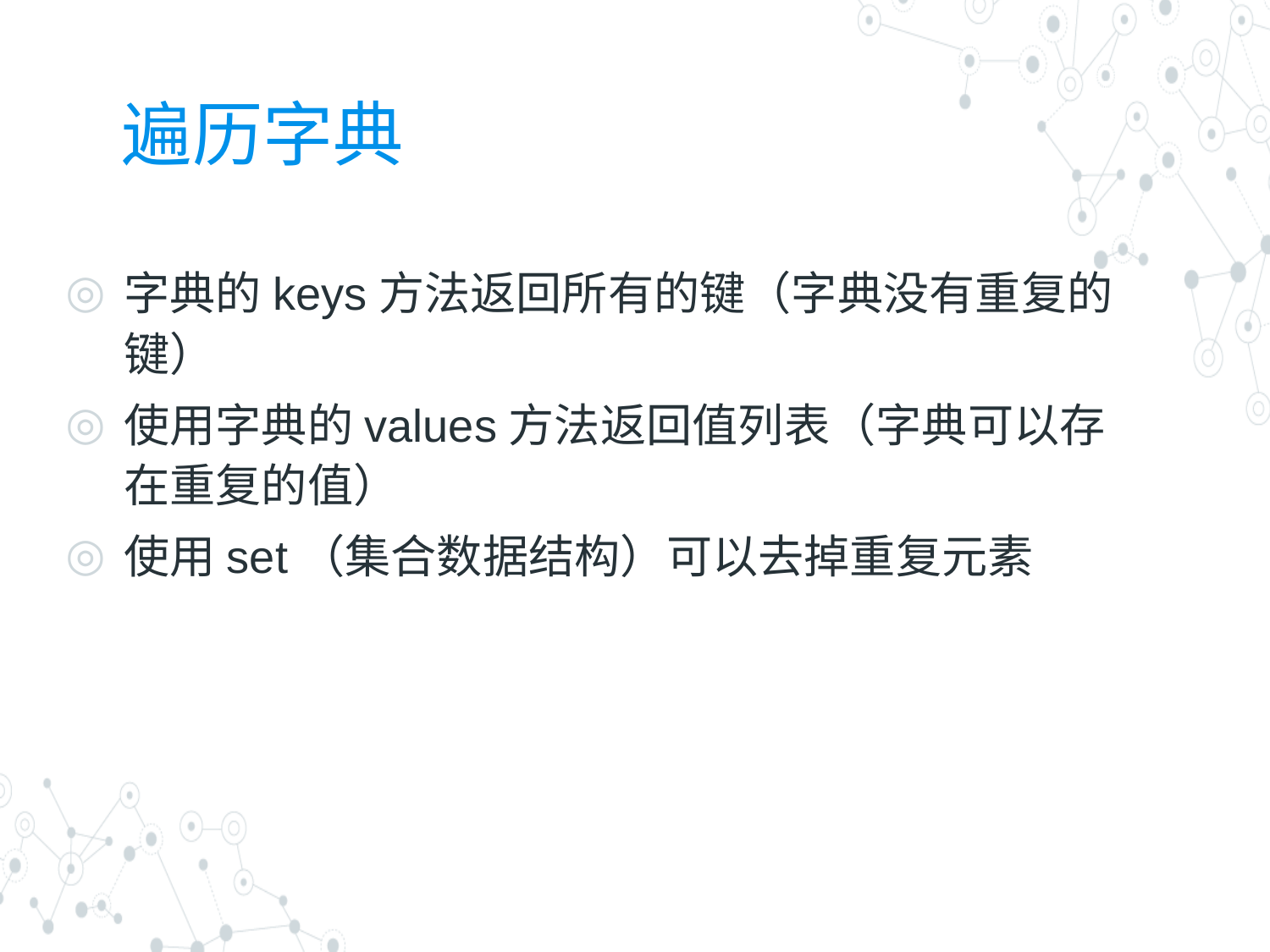

# 遍历字典
字典的keys方法返回所有的键（字典没有重复的键）
使用字典的values方法返回值列表（字典可以存在重复的值）
使用set（集合数据结构）可以去掉重复元素